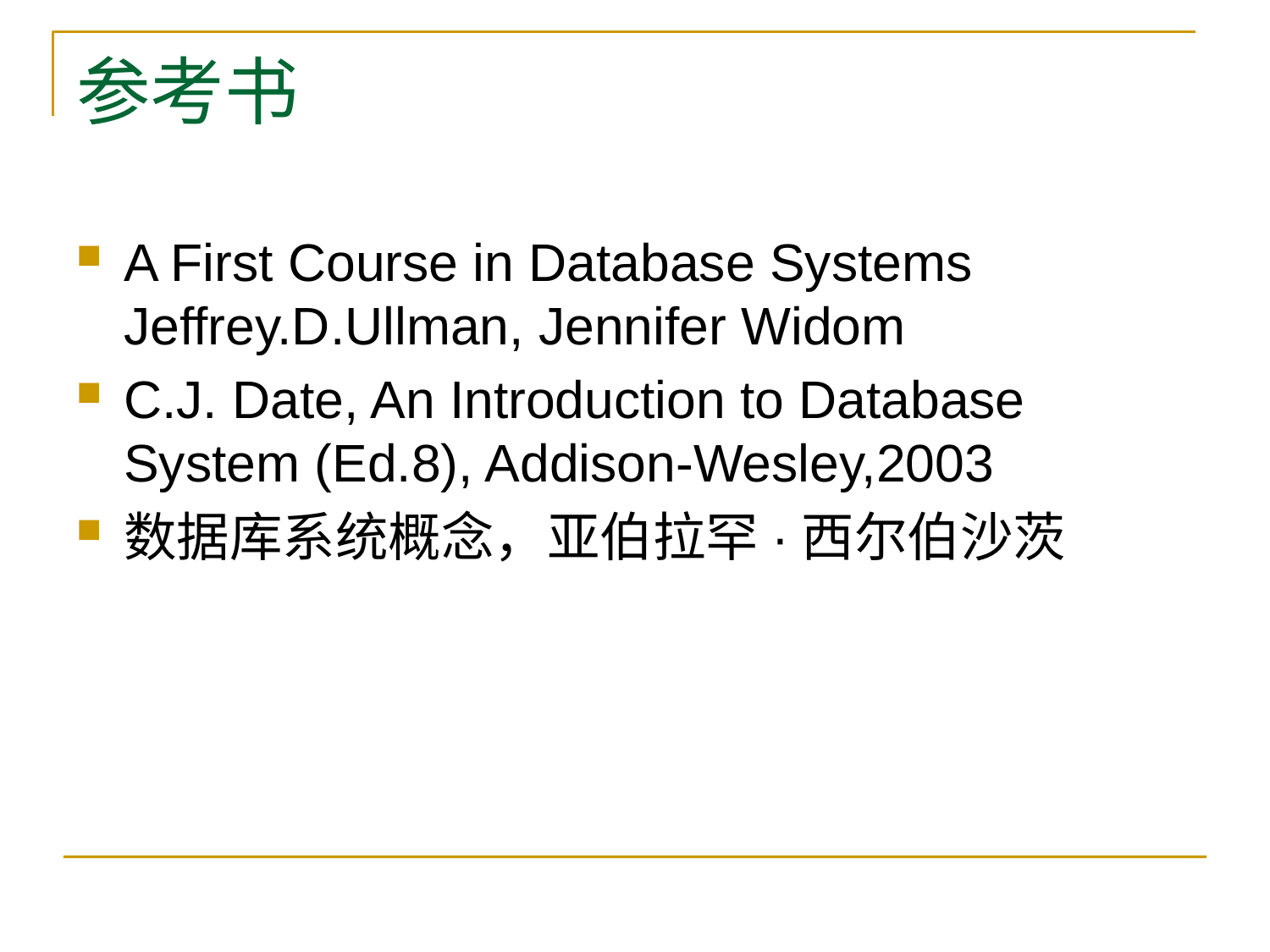

# 参考书
A First Course in Database Systems Jeffrey.D.Ullman, Jennifer Widom
C.J. Date, An Introduction to Database System (Ed.8), Addison-Wesley,2003
数据库系统概念，亚伯拉罕·西尔伯沙茨